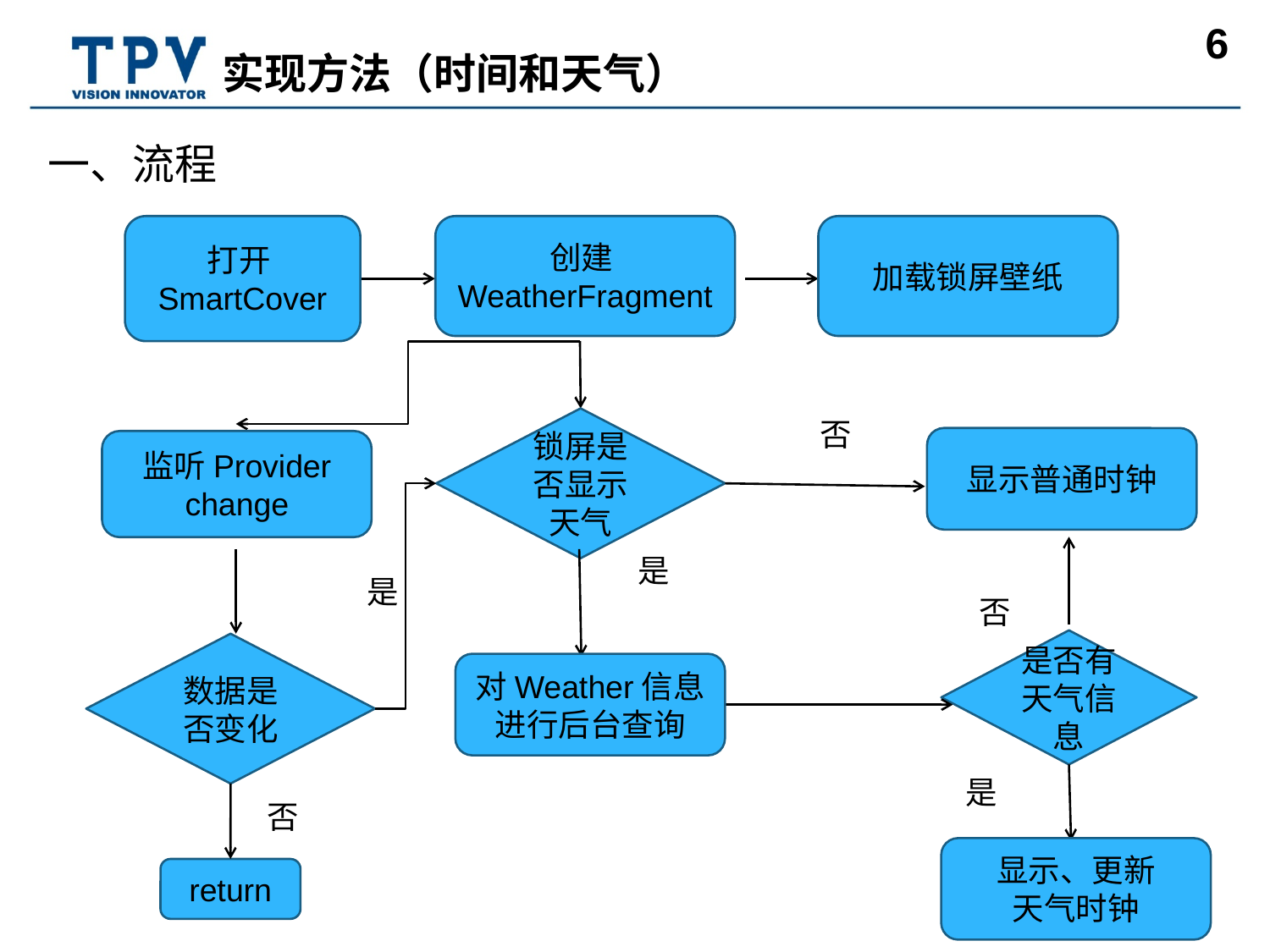

# 实现方法（时间和天气）
一、流程
打开SmartCover
创建WeatherFragment
加载锁屏壁纸
锁屏是否显示天气
否
显示普通时钟
监听Provider change
是
是
否
是否有天气信息
数据是否变化
对Weather信息进行后台查询
是
否
显示、更新
天气时钟
return